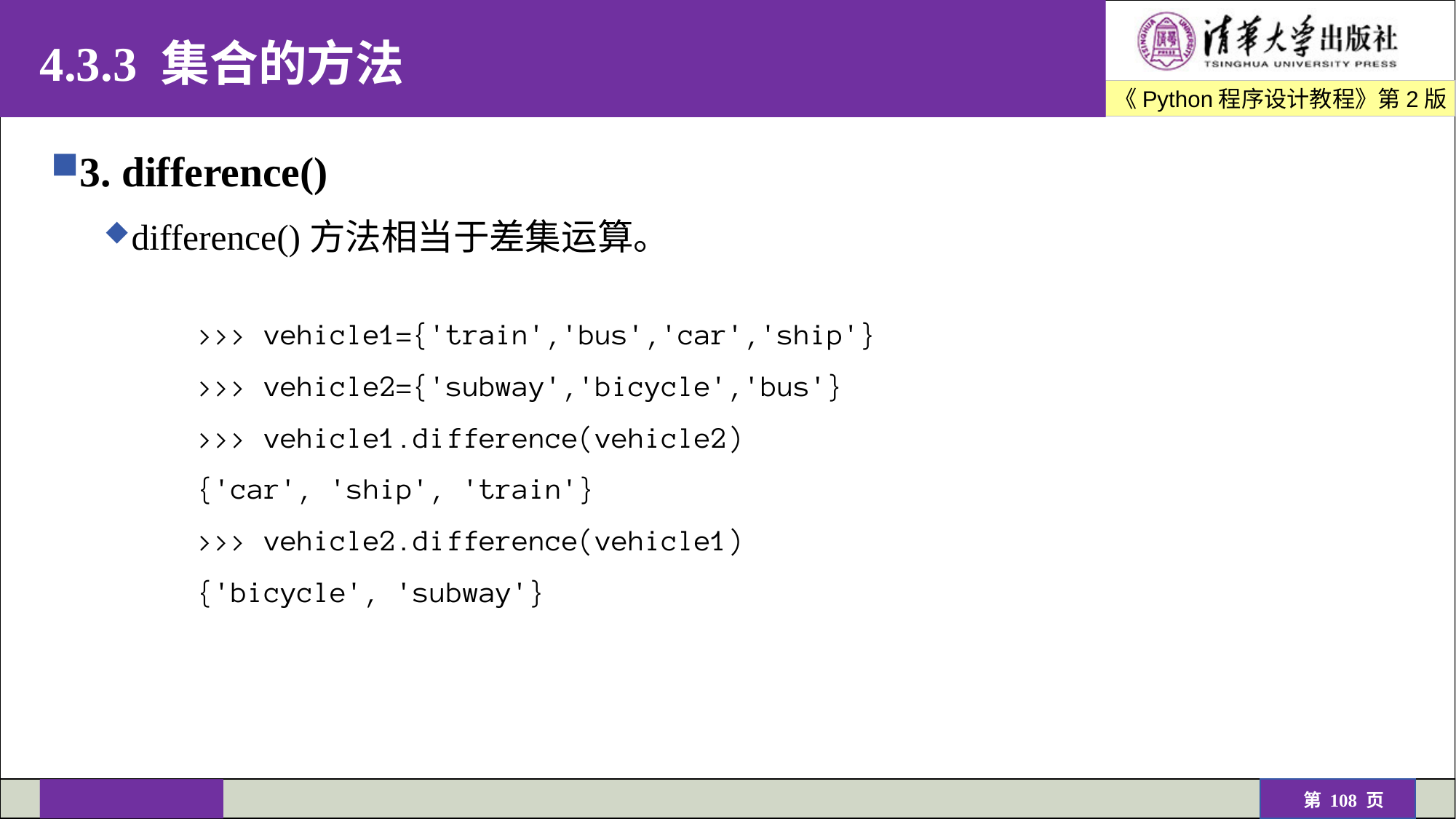

# 4.3.3 集合的方法
3. difference()
difference()方法相当于差集运算。
>>> vehicle1={'train','bus','car','ship'}
>>> vehicle2={'subway','bicycle','bus'}
>>> vehicle1.difference(vehicle2)
{'car', 'ship', 'train'}
>>> vehicle2.difference(vehicle1)
{'bicycle', 'subway'}